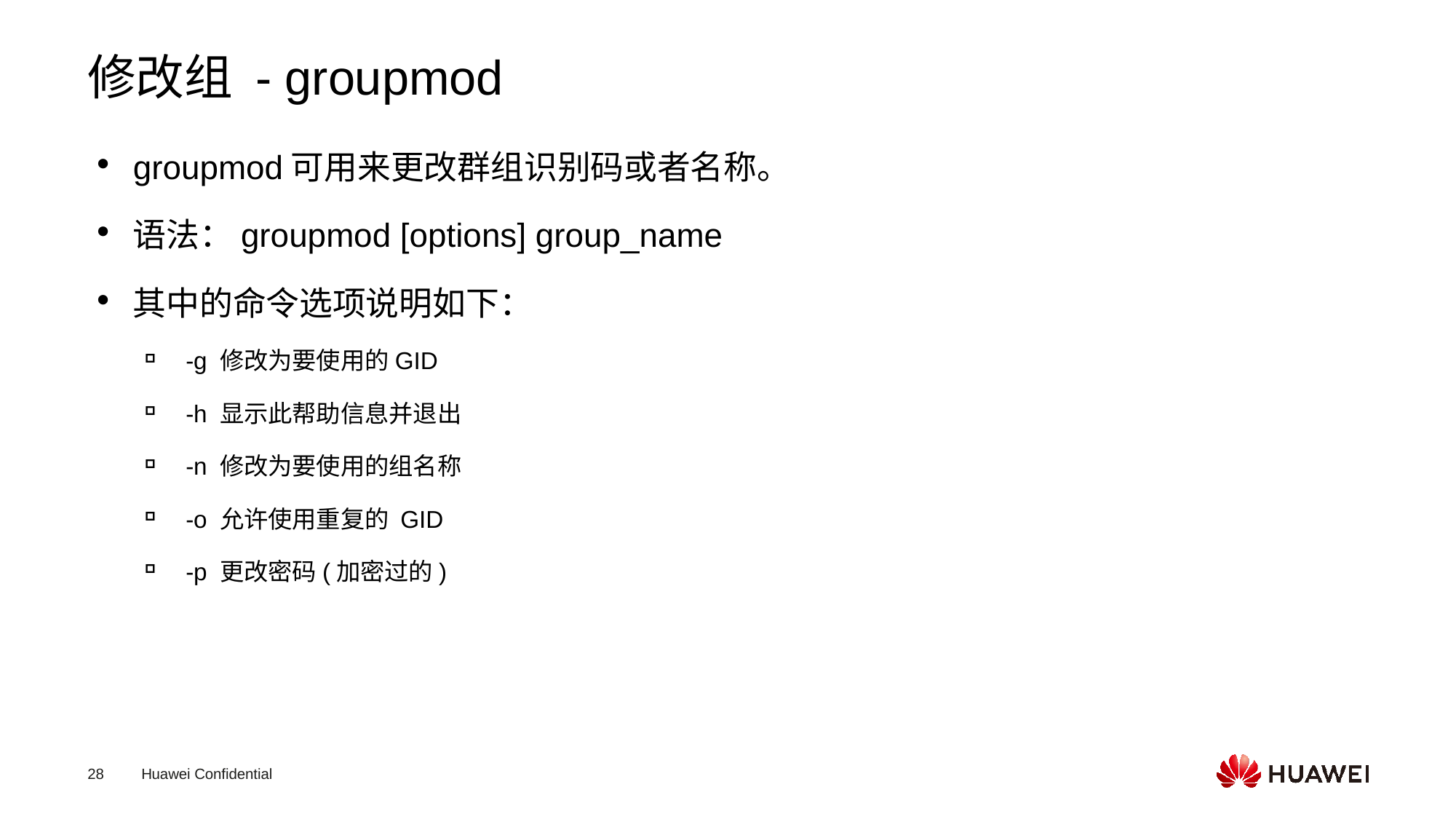

# 修改组 - groupmod
groupmod可用来更改群组识别码或者名称。
语法：groupmod [options] group_name
其中的命令选项说明如下：
-g 修改为要使用的GID
-h 显示此帮助信息并退出
-n 修改为要使用的组名称
-o 允许使用重复的 GID
-p 更改密码(加密过的)